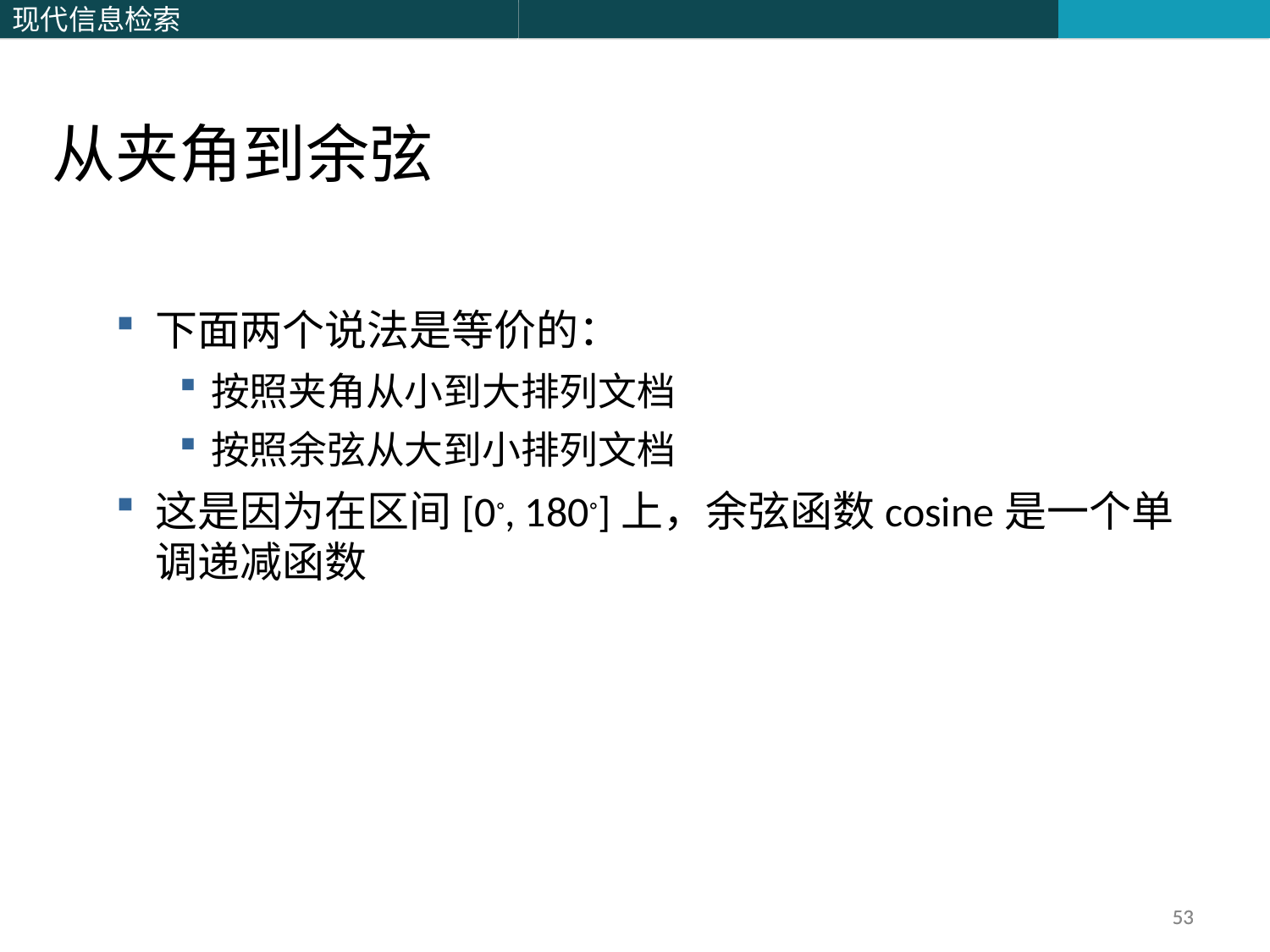

从夹角到余弦
下面两个说法是等价的：
按照夹角从小到大排列文档
按照余弦从大到小排列文档
这是因为在区间[0◦, 180◦]上，余弦函数cosine是一个单调递减函数

53
53